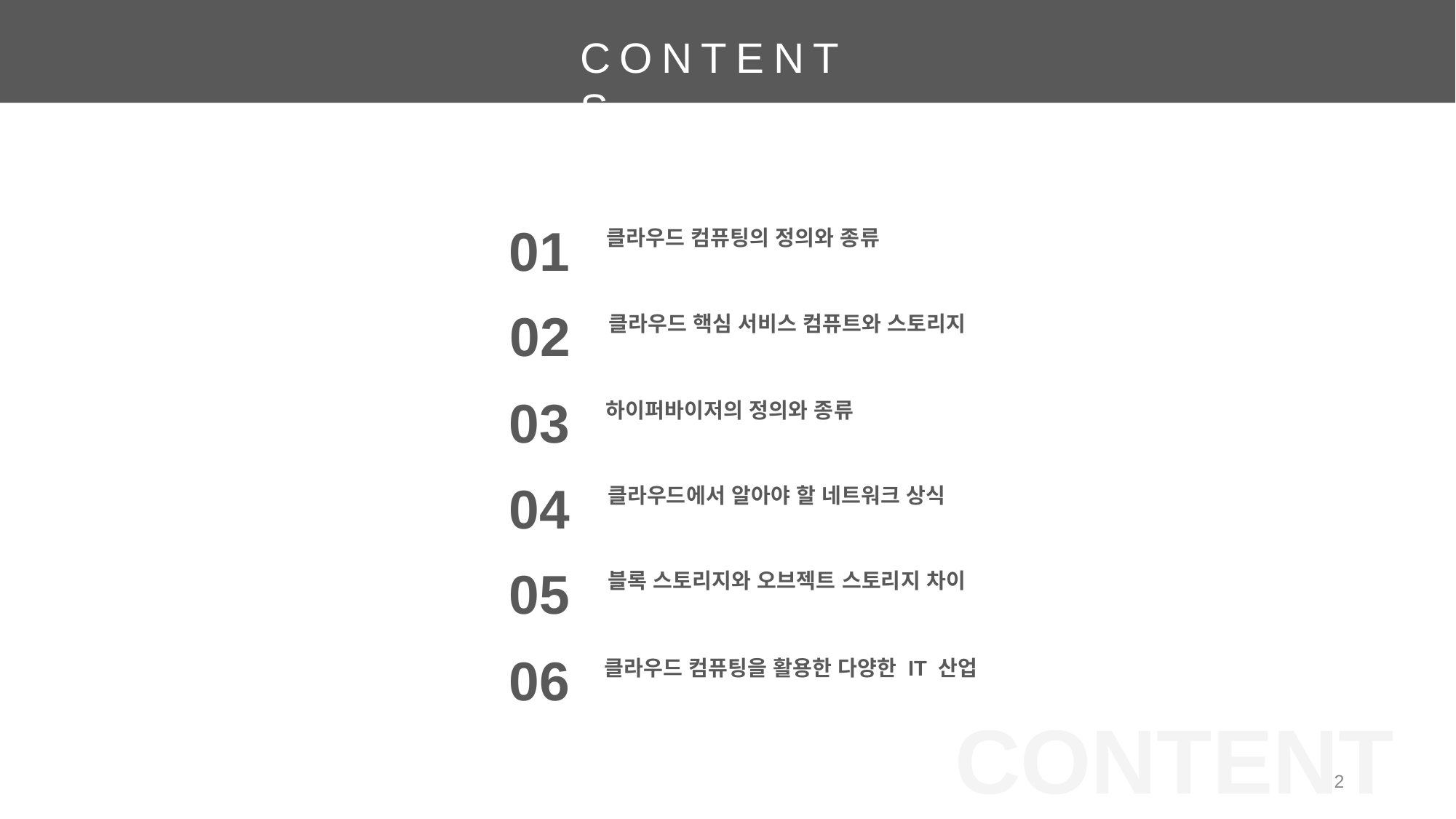

CONTENTS
01
클라우드 컴퓨팅의 정의와 종류
02
클라우드 핵심 서비스 컴퓨트와 스토리지
03
하이퍼바이저의 정의와 종류
04
클라우드에서 알아야 할 네트워크 상식
05
블록 스토리지와 오브젝트 스토리지 차이
06
클라우드 컴퓨팅을 활용한 다양한 IT 산업
CONTENTS
2